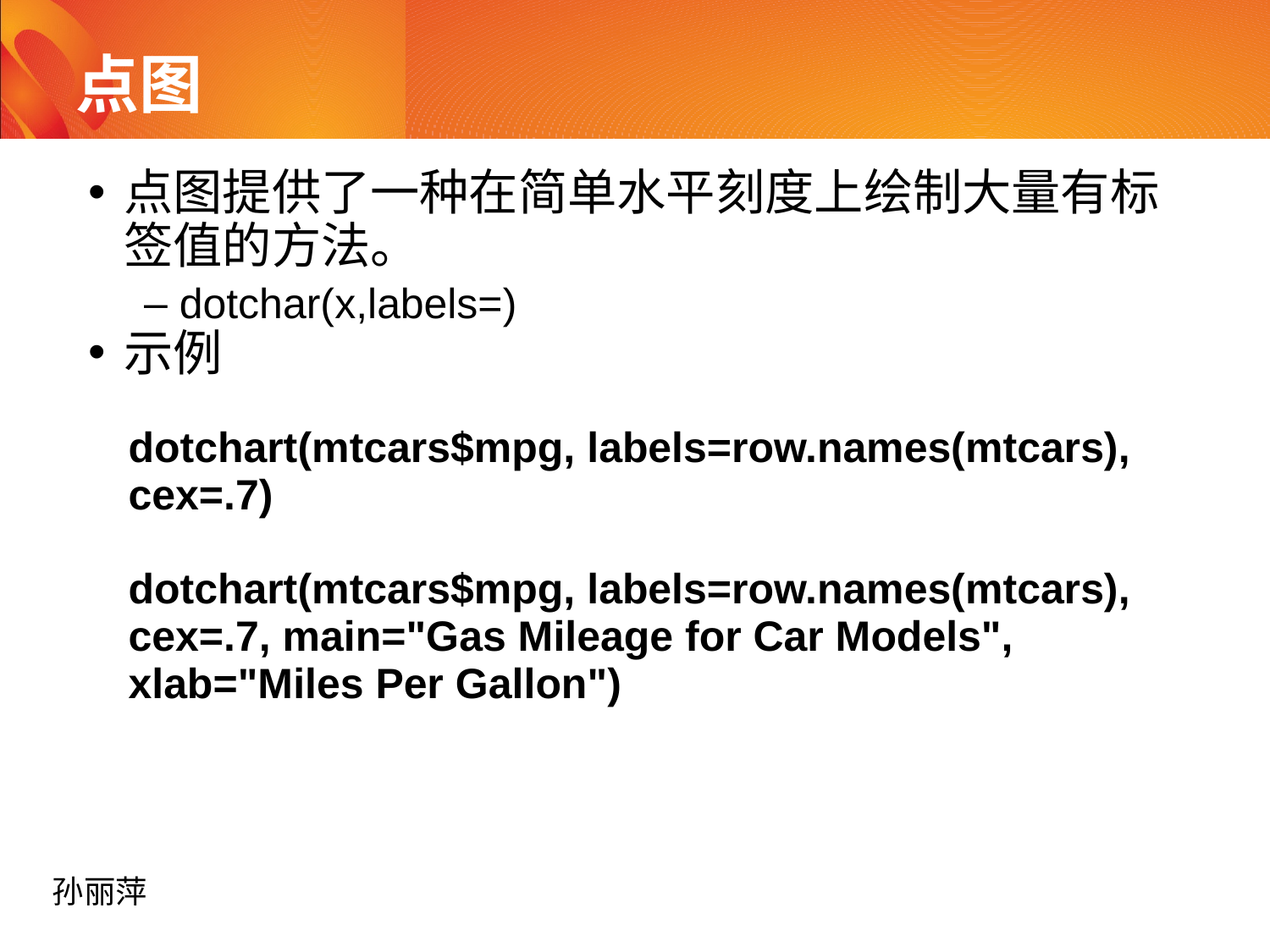

# 点图
点图提供了一种在简单水平刻度上绘制大量有标签值的方法。
dotchar(x,labels=)
示例

| dotchart(mtcars$mpg, labels=row.names(mtcars), cex=.7) dotchart(mtcars$mpg, labels=row.names(mtcars), cex=.7, main="Gas Mileage for Car Models", xlab="Miles Per Gallon") |
| --- |
7